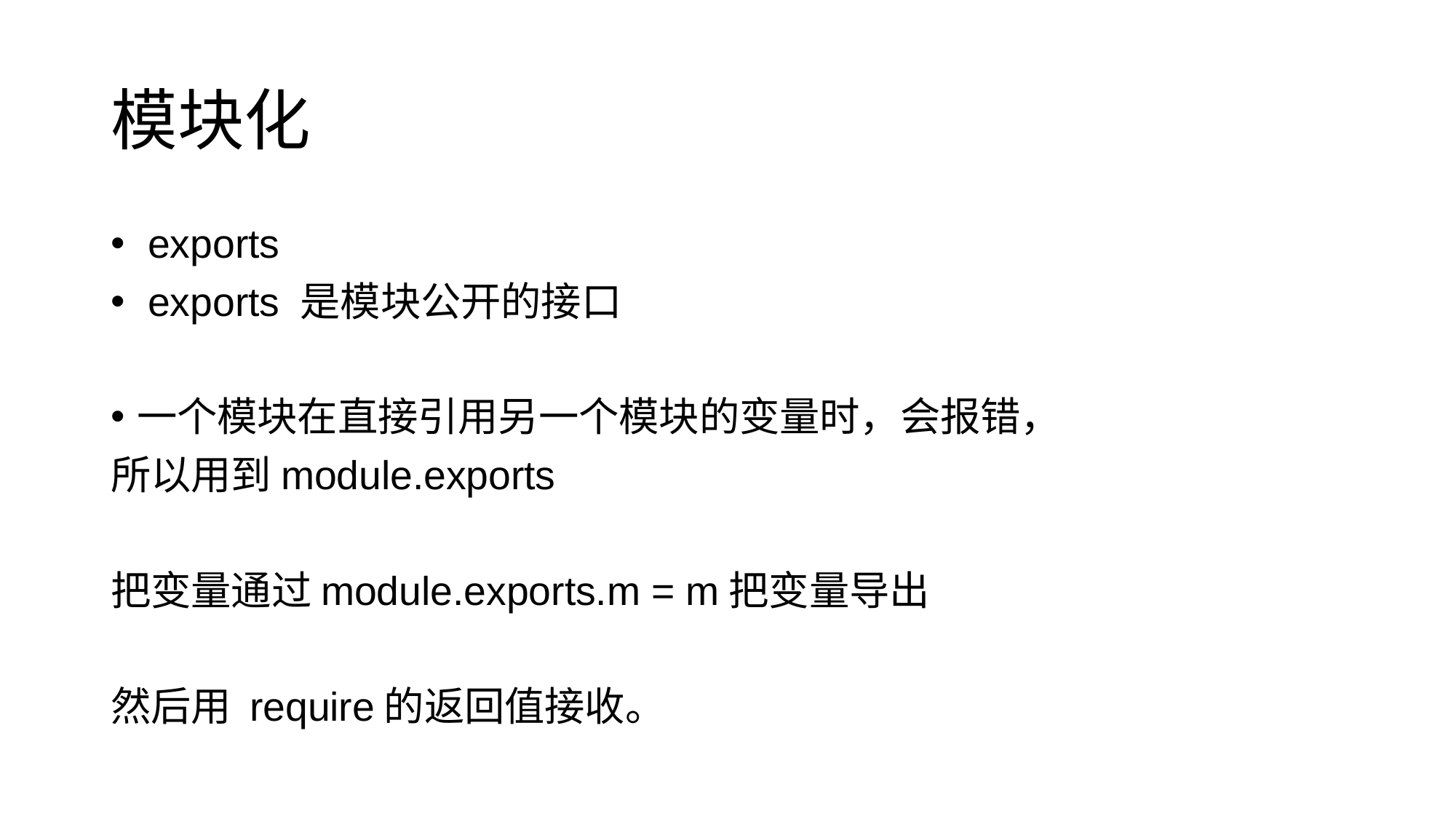

# 模块化
 exports
 exports 是模块公开的接口

一个模块在直接引用另一个模块的变量时，会报错，
所以用到module.exports

把变量通过module.exports.m = m把变量导出

然后用 require的返回值接收。